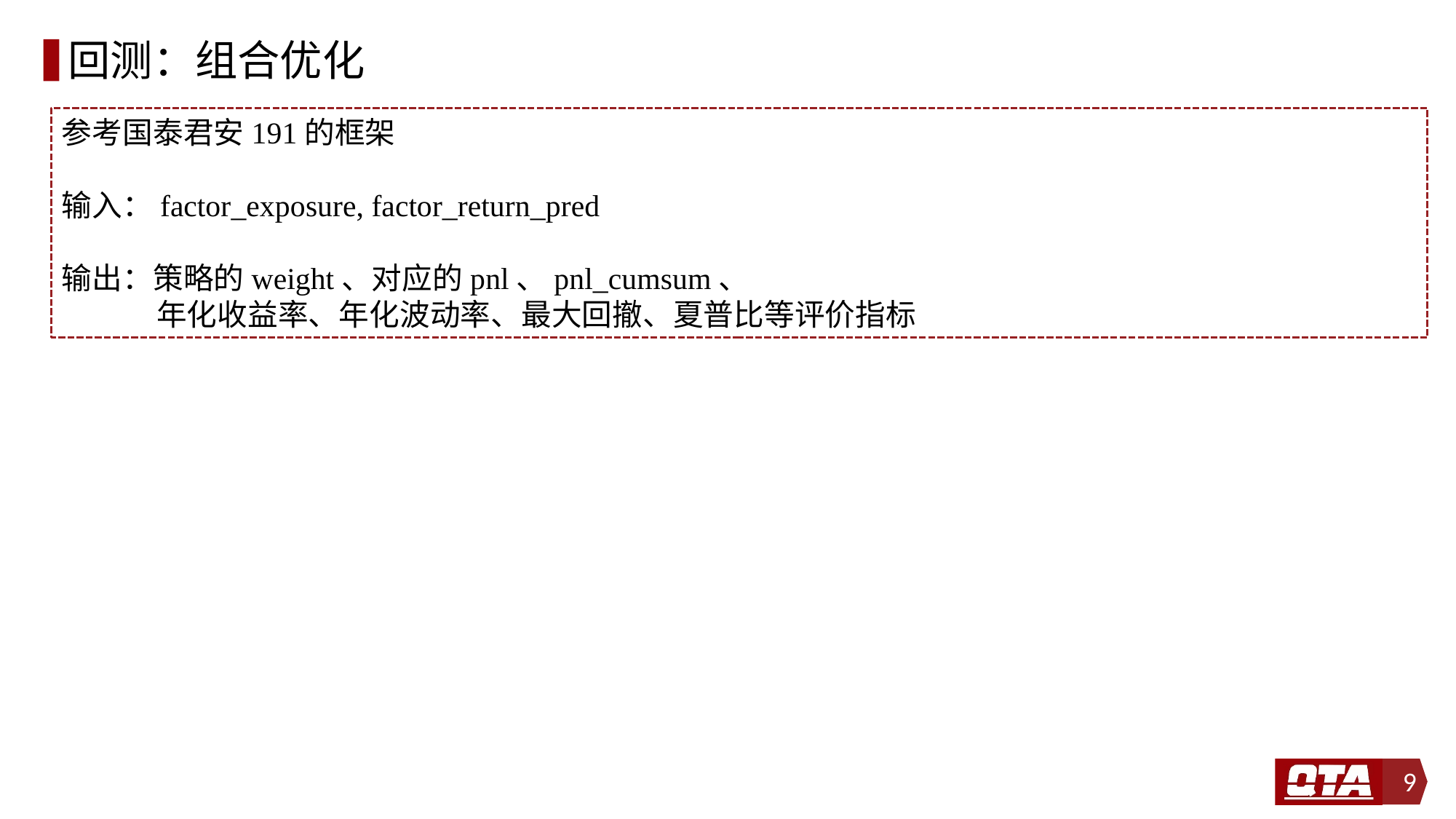

# 回测：组合优化
参考国泰君安191的框架

输入：factor_exposure, factor_return_pred

输出：策略的weight、对应的pnl、pnl_cumsum、
             年化收益率、年化波动率、最大回撤、夏普比等评价指标
9